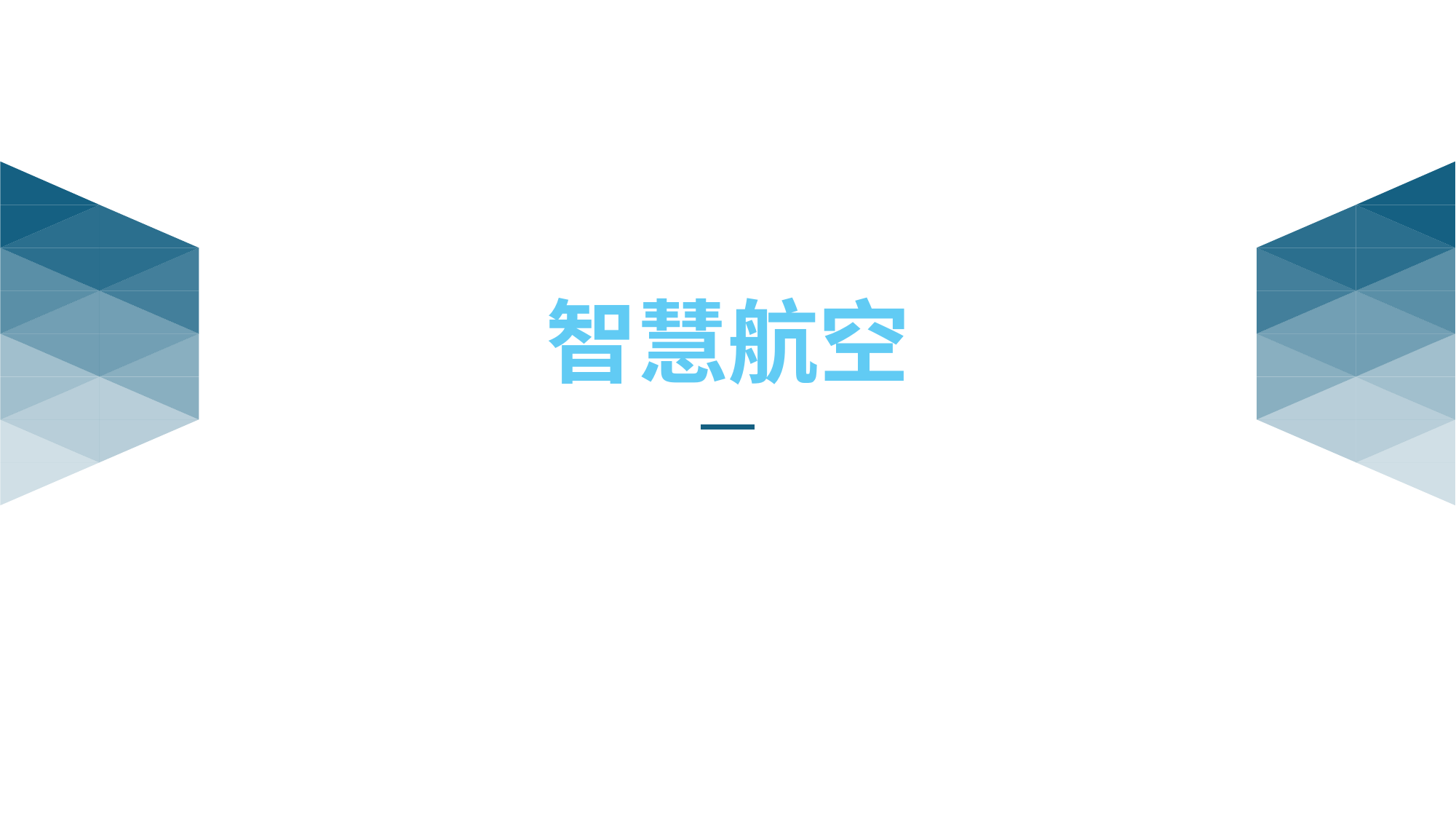

# 智慧航空
Converting your business from Good to Great.